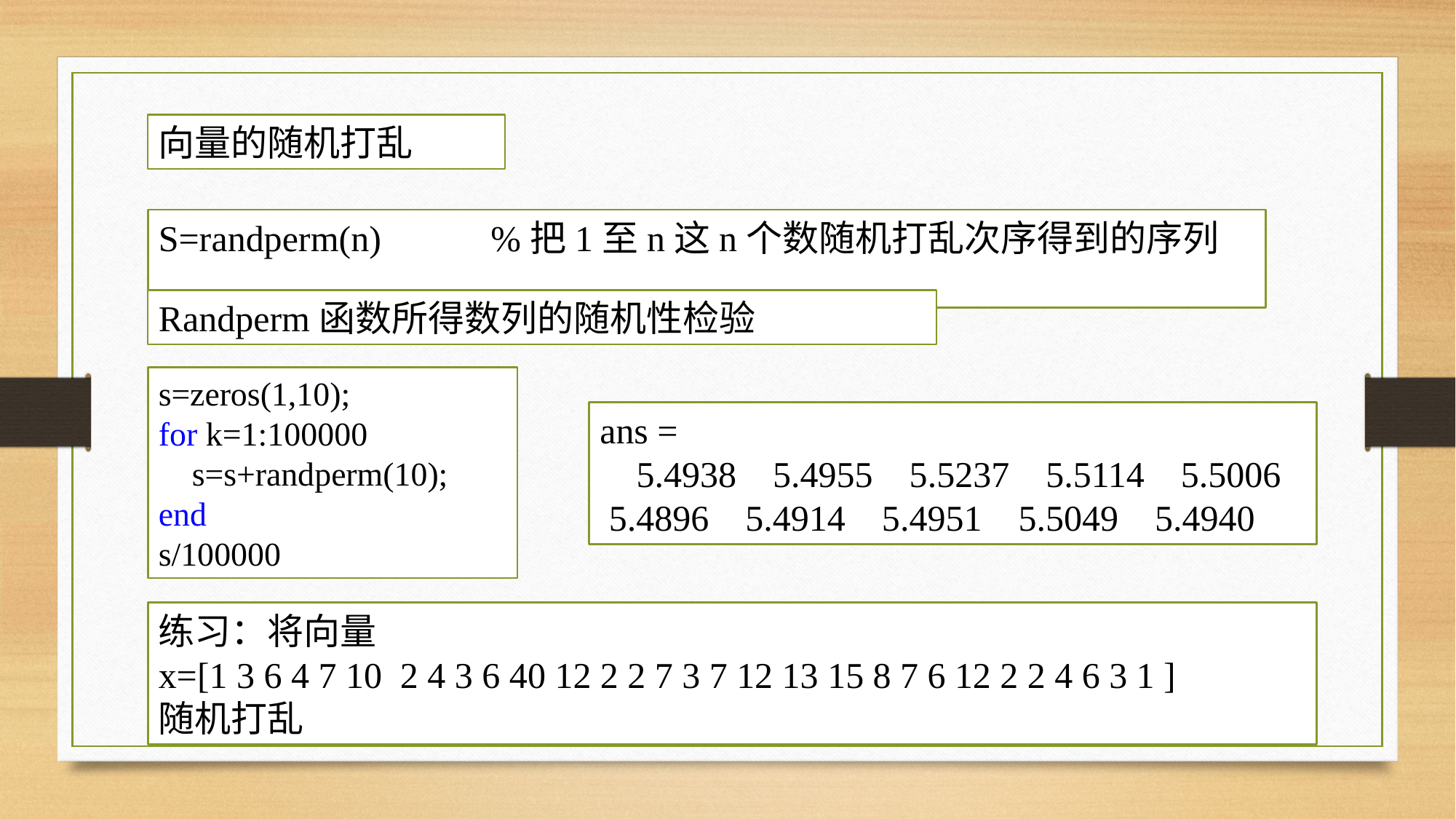

向量的随机打乱
S=randperm(n)            %把1至n这n个数随机打乱次序得到的序列
Randperm函数所得数列的随机性检验
s=zeros(1,10);
for k=1:100000
    s=s+randperm(10);
end
s/100000
ans =
    5.4938    5.4955    5.5237    5.5114    5.5006    5.4896    5.4914    5.4951    5.5049    5.4940
练习：将向量
x=[1 3 6 4 7 10  2 4 3 6 40 12 2 2 7 3 7 12 13 15 8 7 6 12 2 2 4 6 3 1 ]
随机打乱